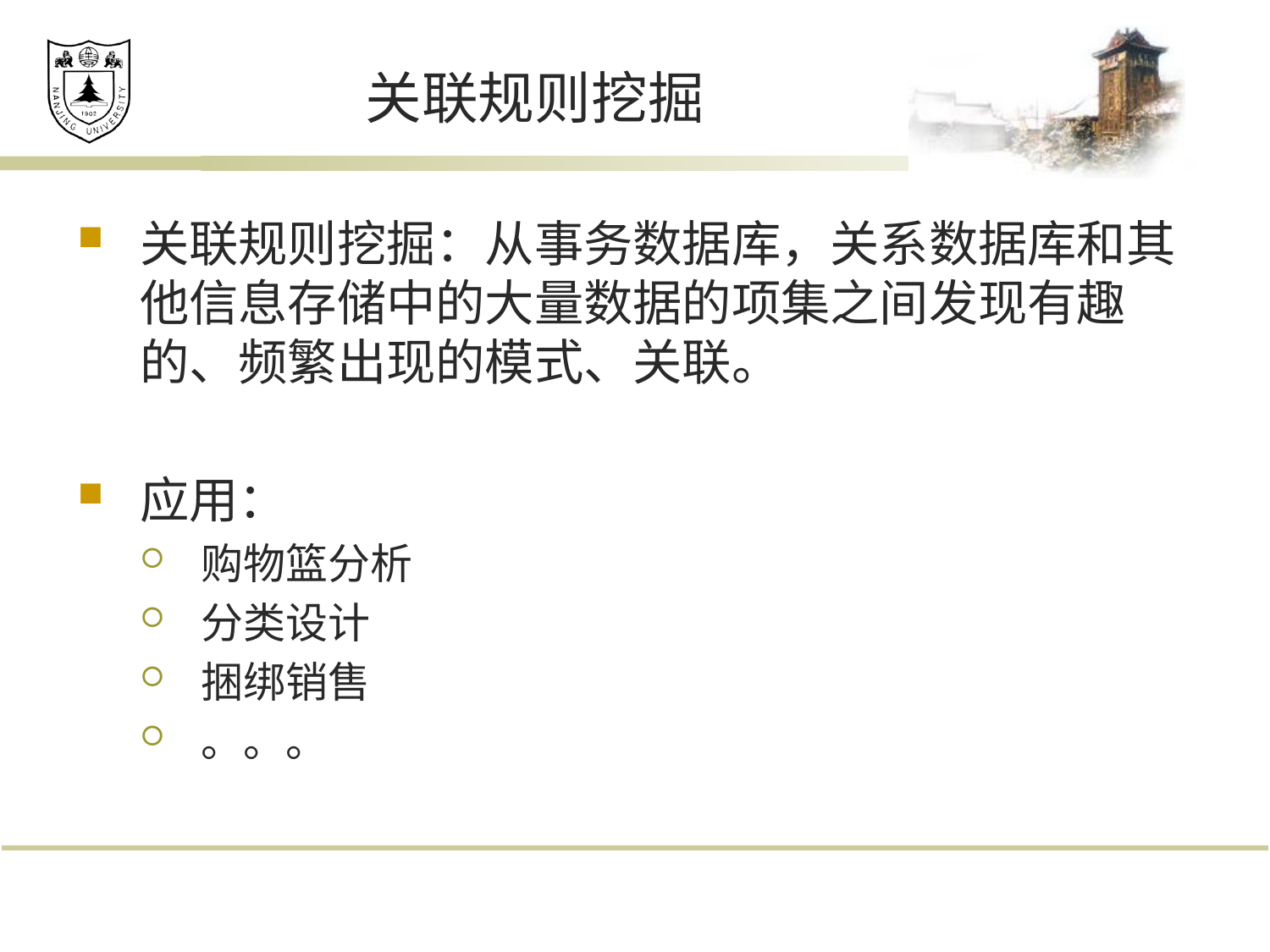

# 关联规则挖掘
关联规则挖掘：从事务数据库，关系数据库和其他信息存储中的大量数据的项集之间发现有趣的、频繁出现的模式、关联。

应用：
购物篮分析
分类设计
捆绑销售
。。。